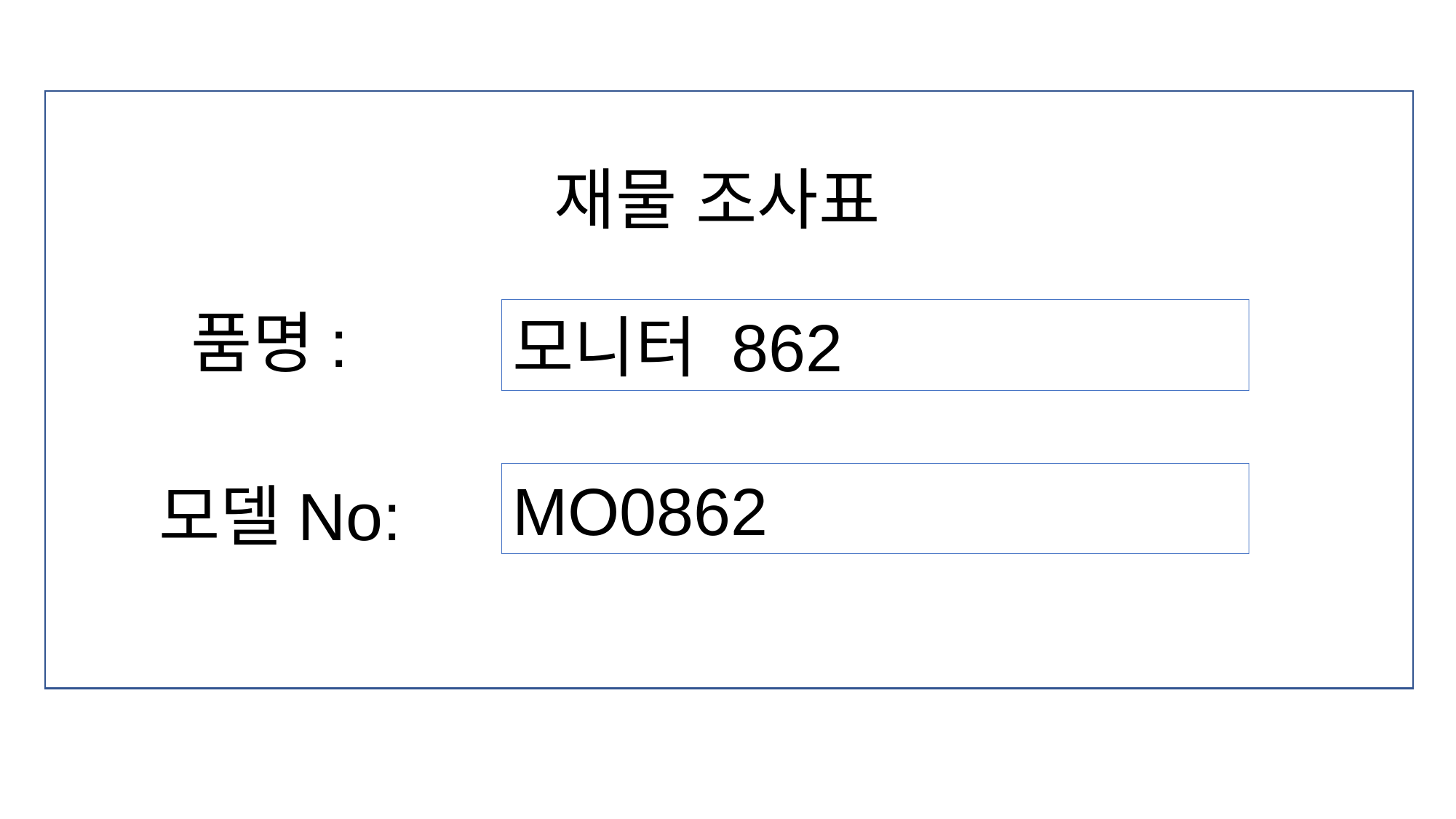

재물 조사표
품명:
모니터 862
MO0862
모델No: